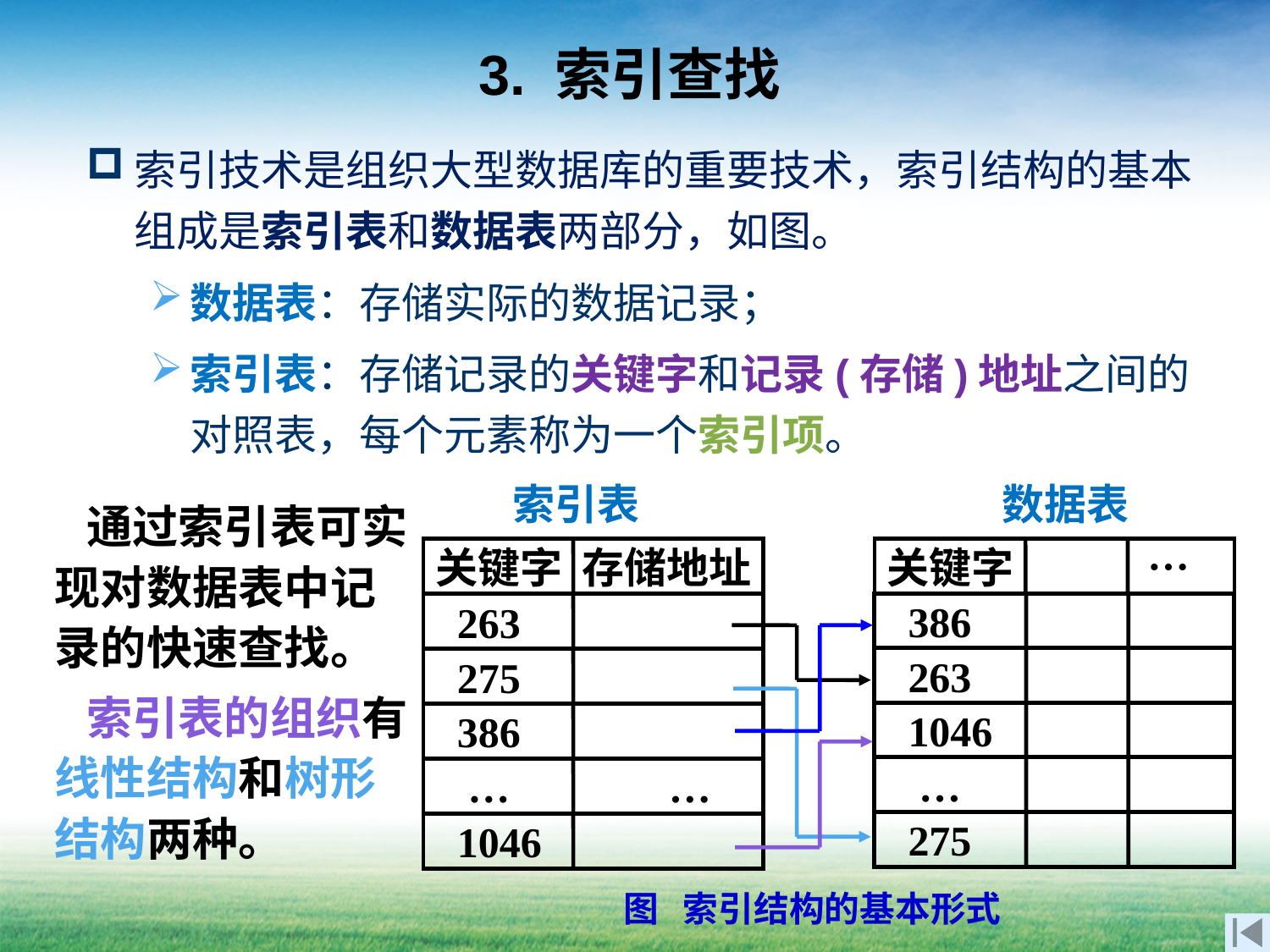

# 3. 索引查找
索引技术是组织大型数据库的重要技术，索引结构的基本组成是索引表和数据表两部分，如图。
数据表：存储实际的数据记录；
索引表：存储记录的关键字和记录(存储)地址之间的对照表，每个元素称为一个索引项。

索引表
数据表
关键字  存储地址

  263

  275

  386

   …               …

  1046

关键字              …

  386

  263

  1046

   …

  275

图   索引结构的基本形式
  通过索引表可实现对数据表中记录的快速查找。
  索引表的组织有线性结构和树形结构两种。